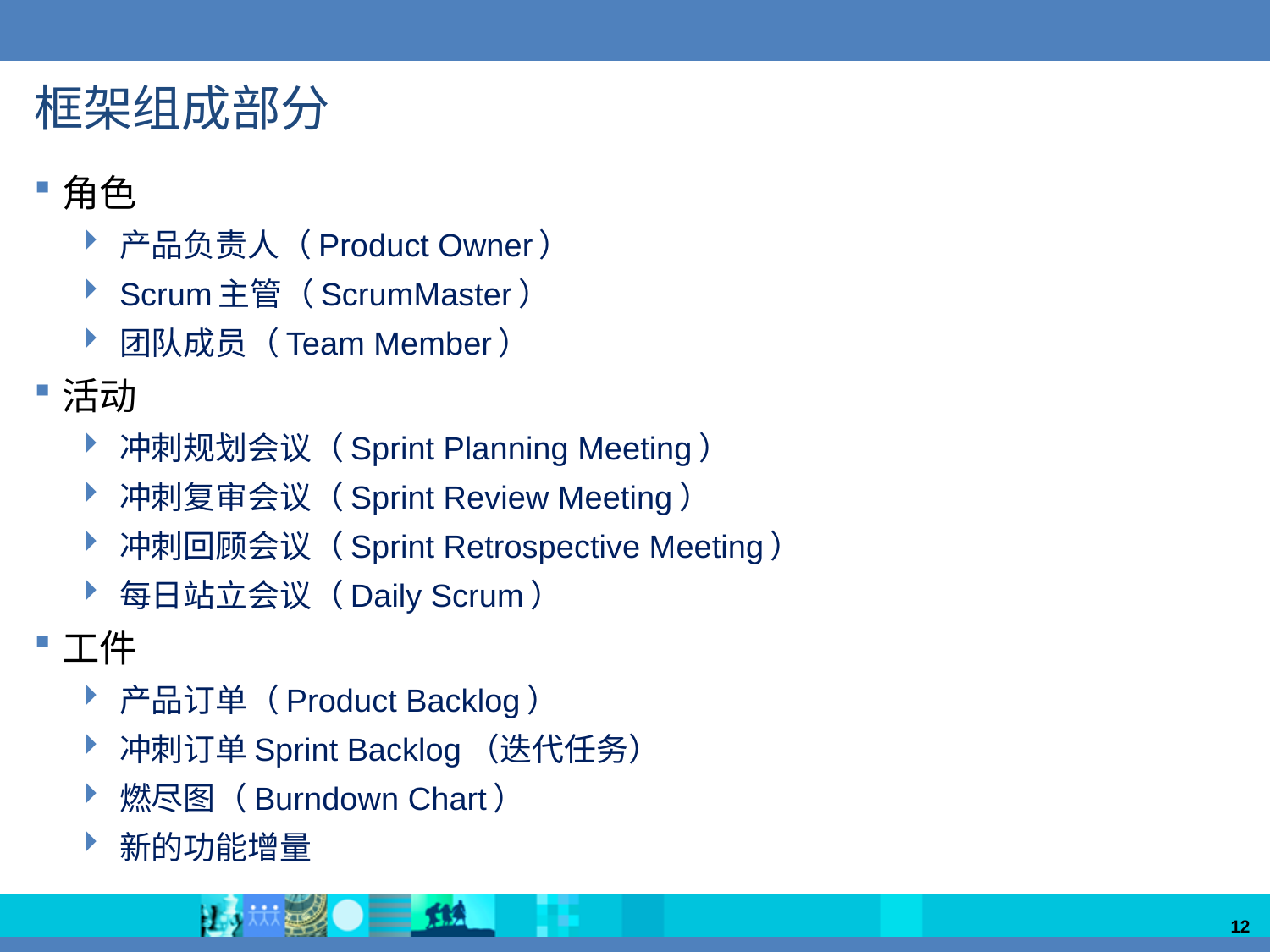

# 框架组成部分
角色
产品负责人（Product Owner）
Scrum主管（ScrumMaster）
团队成员（Team Member）
活动
冲刺规划会议（Sprint Planning Meeting）
冲刺复审会议（Sprint Review Meeting）
冲刺回顾会议（Sprint Retrospective Meeting）
每日站立会议（Daily Scrum）
工件
产品订单（Product Backlog）
冲刺订单Sprint Backlog（迭代任务）
燃尽图（Burndown Chart）
新的功能增量
12